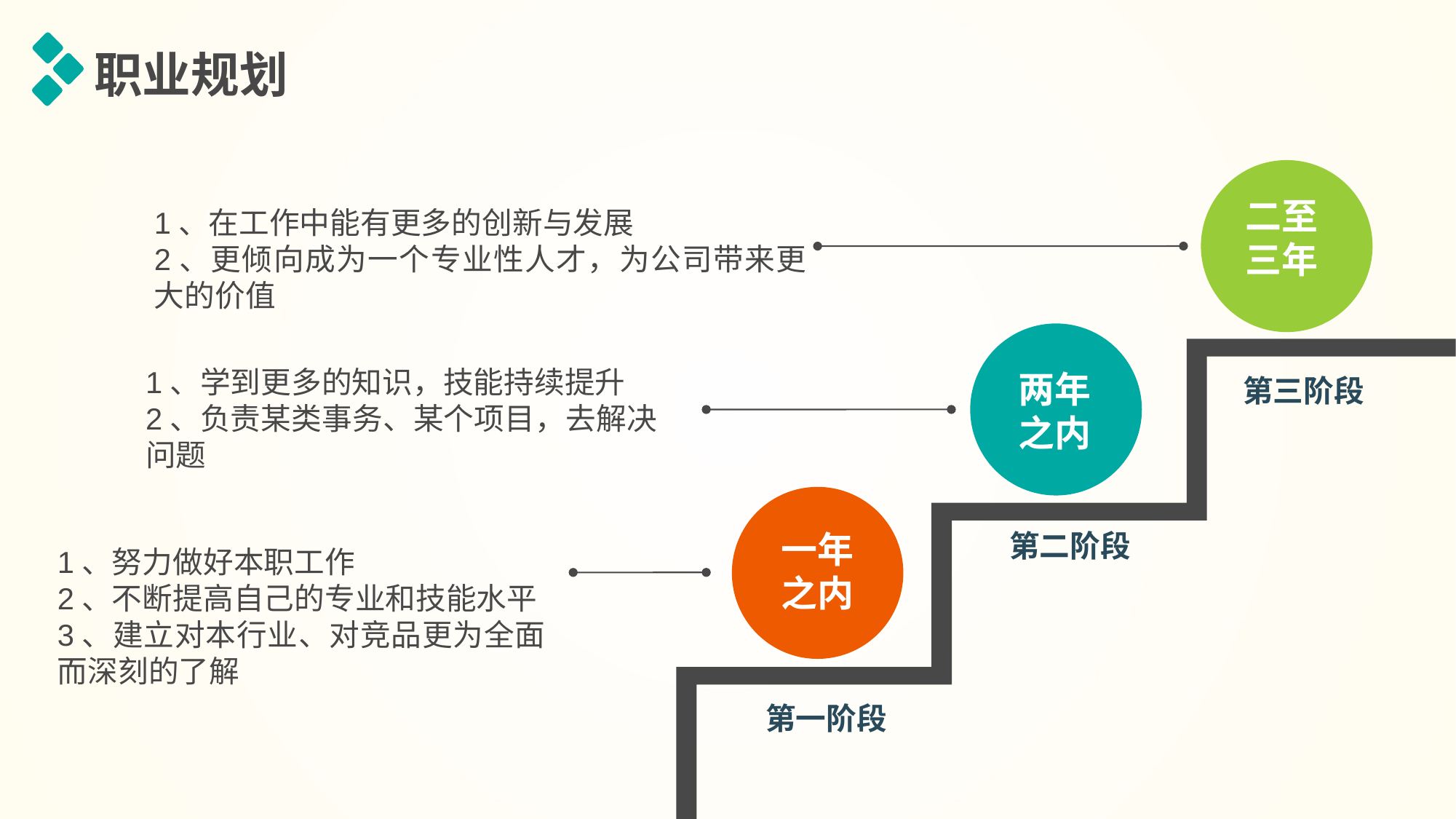

职业规划

二至三年
1、在工作中能有更多的创新与发展
2、更倾向成为一个专业性人才，为公司带来更大的价值

1、学到更多的知识，技能持续提升
2、负责某类事务、某个项目，去解决问题
两年之内
第三阶段

第二阶段
一年之内
1、努力做好本职工作
2、不断提高自己的专业和技能水平
3、建立对本行业、对竞品更为全面而深刻的了解

第一阶段